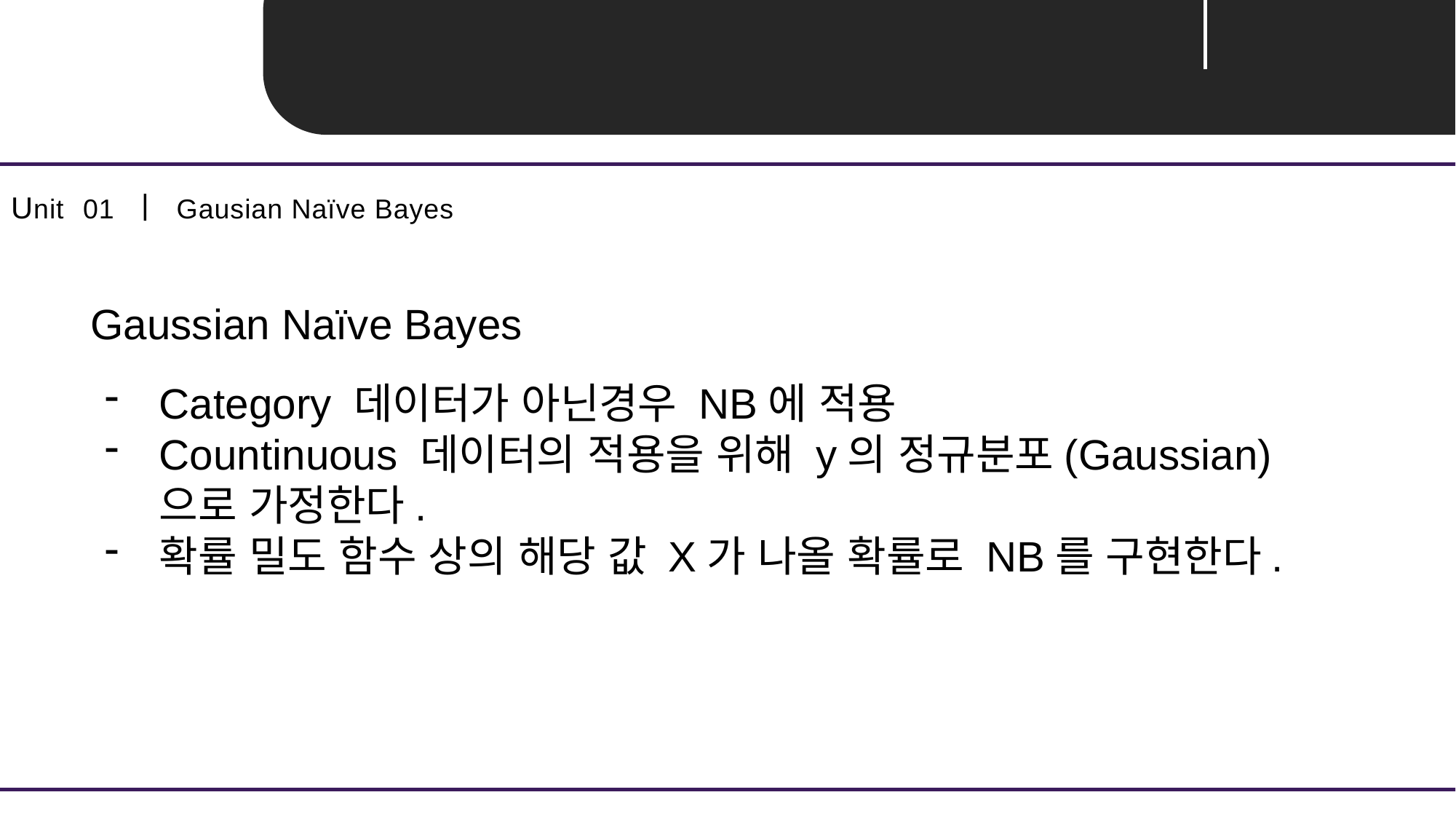

Unit  05 ㅣ Gausian Naïve Bayes
Unit  01 ㅣ Gausian Naïve Bayes
Gaussian Naïve Bayes
Category 데이터가 아닌경우 NB에 적용
Countinuous 데이터의 적용을 위해 y의 정규분포(Gaussian)으로 가정한다.
확률 밀도 함수 상의 해당 값 X가 나올 확률로 NB를 구현한다.